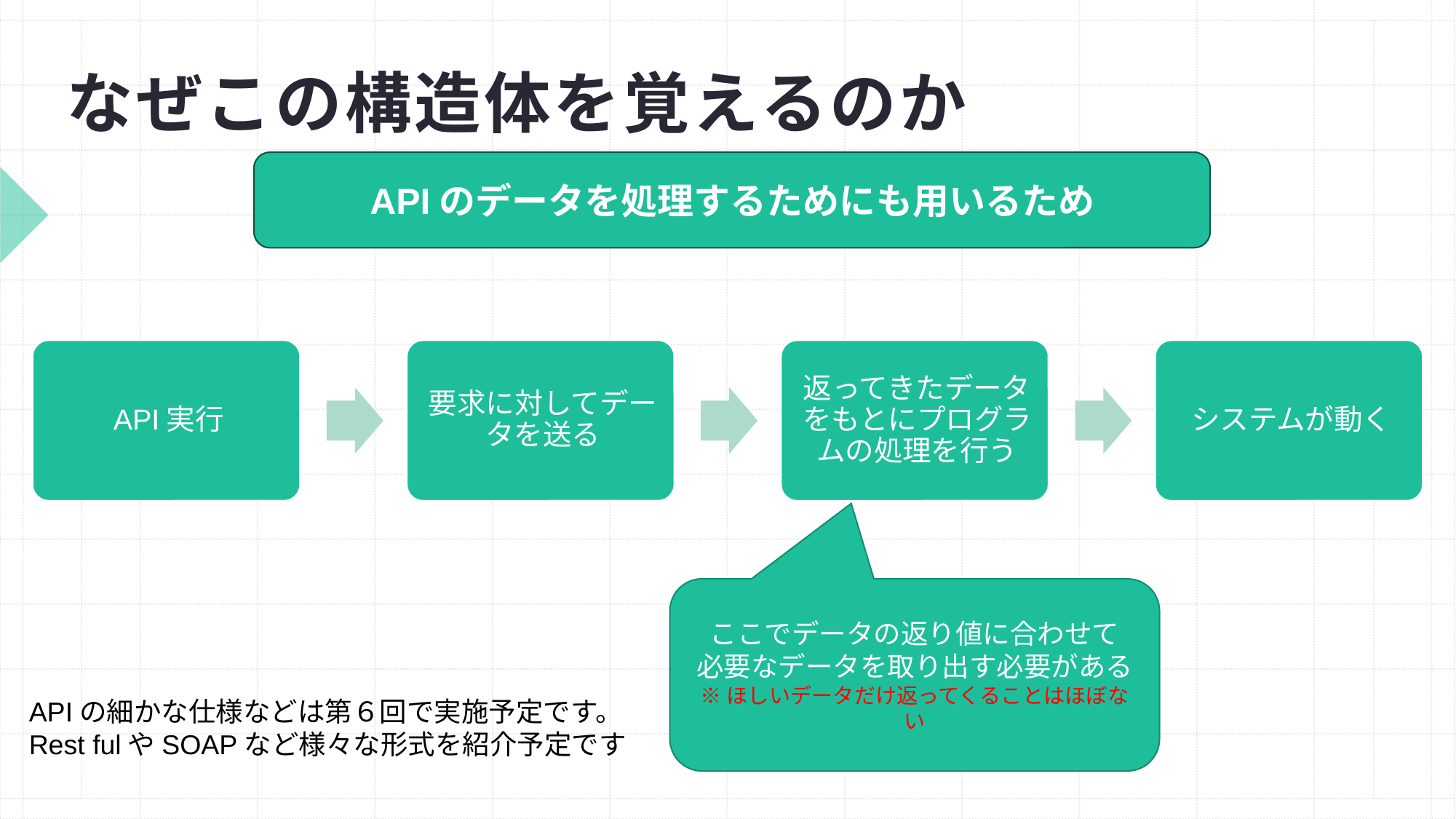

# なぜこの構造体を覚えるのか
APIのデータを処理するためにも用いるため
API実行

要求に対してデータを送る

返ってきたデータをもとにプログラムの処理を行う

システムが動く
ここでデータの返り値に合わせて
必要なデータを取り出す必要がある
※ほしいデータだけ返ってくることはほぼない
APIの細かな仕様などは第６回で実施予定です。
Rest fulやSOAPなど様々な形式を紹介予定です